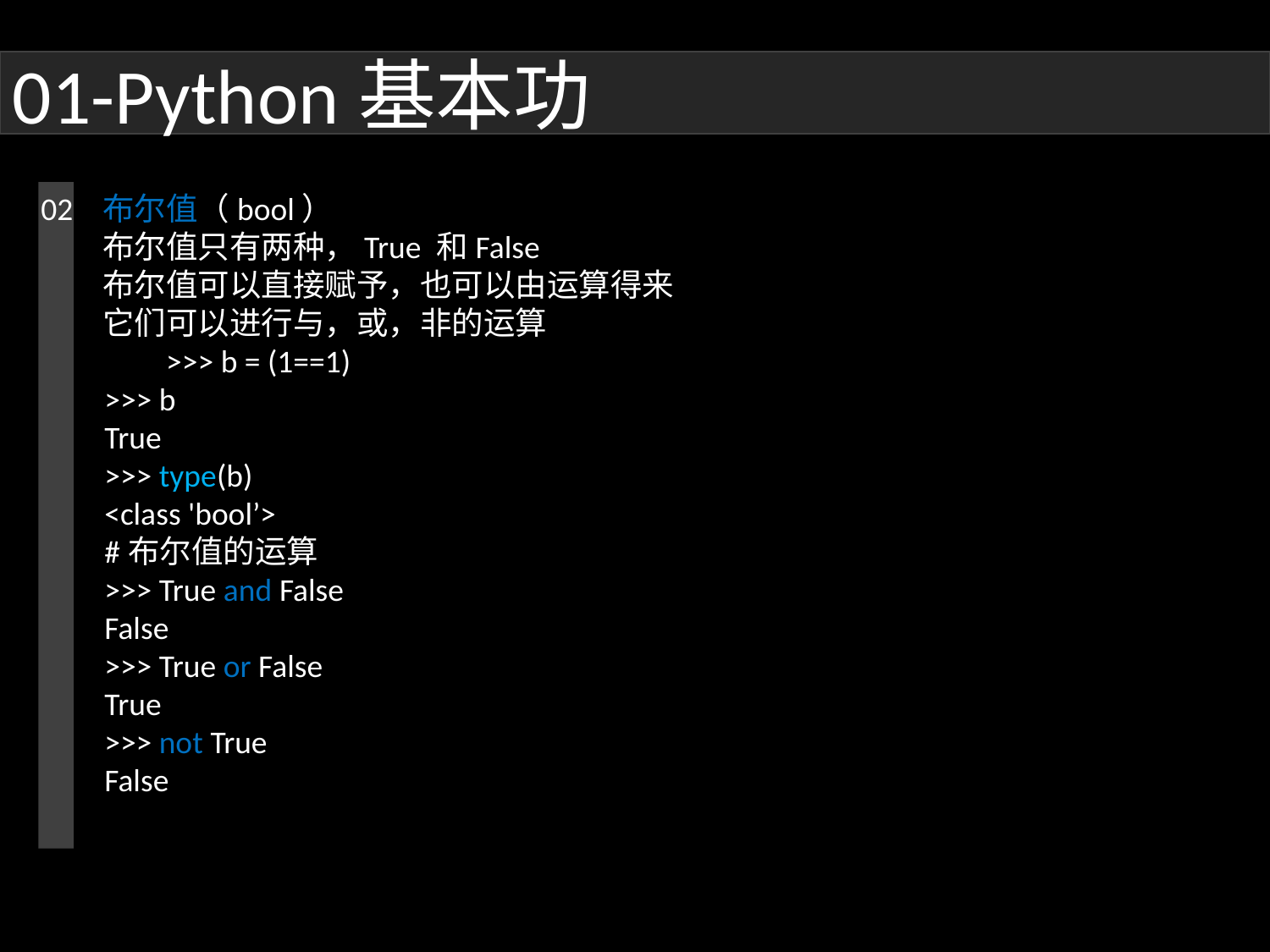

01-Python基本功
02	布尔值（bool）
	布尔值只有两种，True 和False
	布尔值可以直接赋予，也可以由运算得来
	它们可以进行与，或，非的运算
	>>> b = (1==1)
>>> b
True
>>> type(b)
<class 'bool’>
#布尔值的运算
>>> True and False
False
>>> True or False
True
>>> not True
False